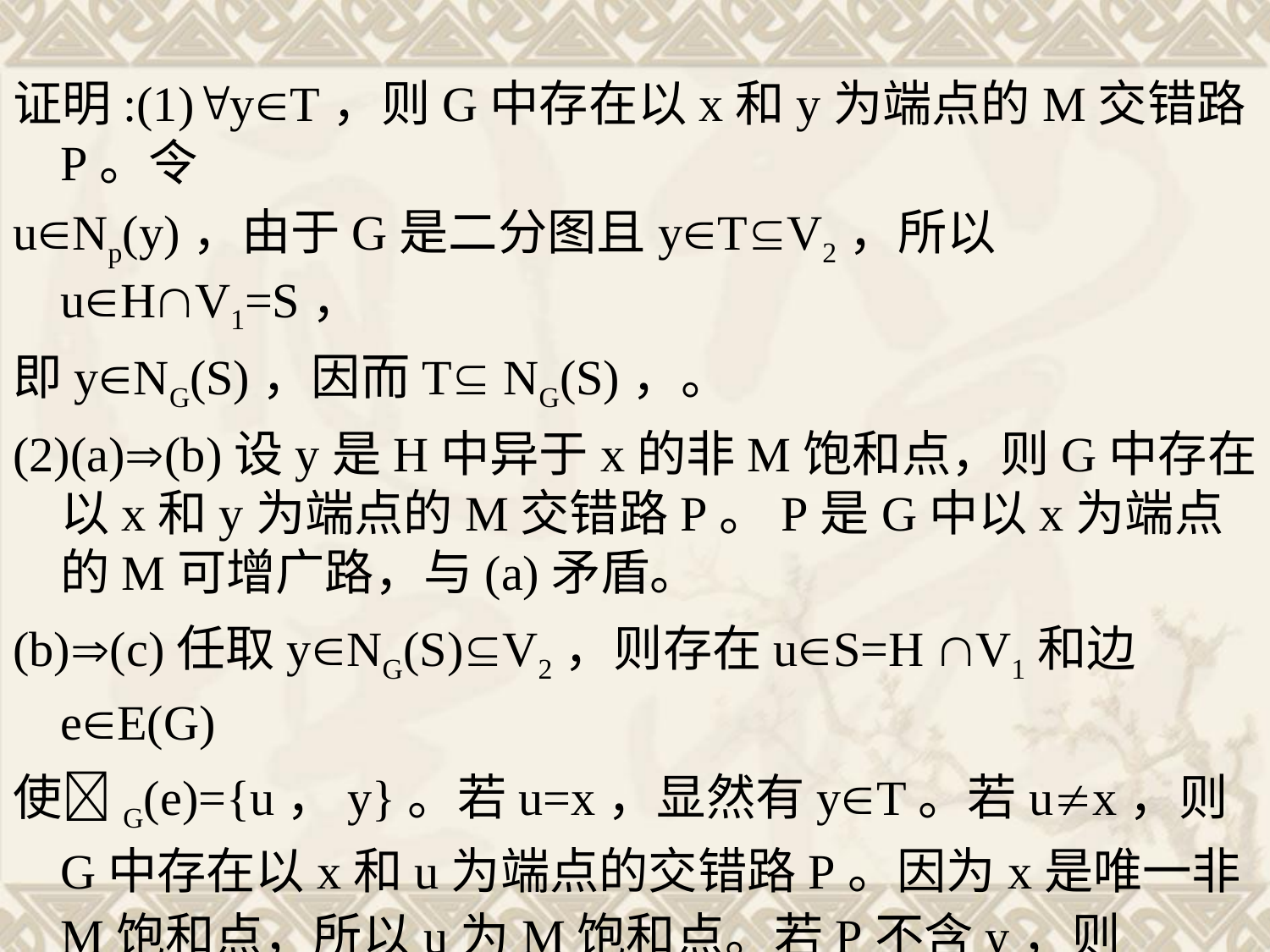

证明:(1)∀y∈T，则G中存在以x和y为端点的M交错路P。令
u∈Np(y)，由于G是二分图且y∈T⊆V2，所以u∈H∩V1=S，
即y∈NG(S)，因而T⊆ NG(S)，。
(2)(a)⇒(b)设y是H中异于x的非M饱和点，则G中存在以x和y为端点的M交错路P。P是G中以x为端点的M可增广路，与(a)矛盾。
(b)⇒(c)任取y∈NG(S)⊆V2，则存在u∈S=H ∩V1和边e∈E(G)
使ϕG(e)={u，y}。若u=x，显然有y∈T。若u≠x，则G中存在以x和u为端点的交错路P。因为x是唯一非M饱和点，所以u为M饱和点。若P不含y，则e∉M。由H的定义知，y ∈ H∩V2=T，所以NG(S)⊆T，再由(1)，T= NG(S)。